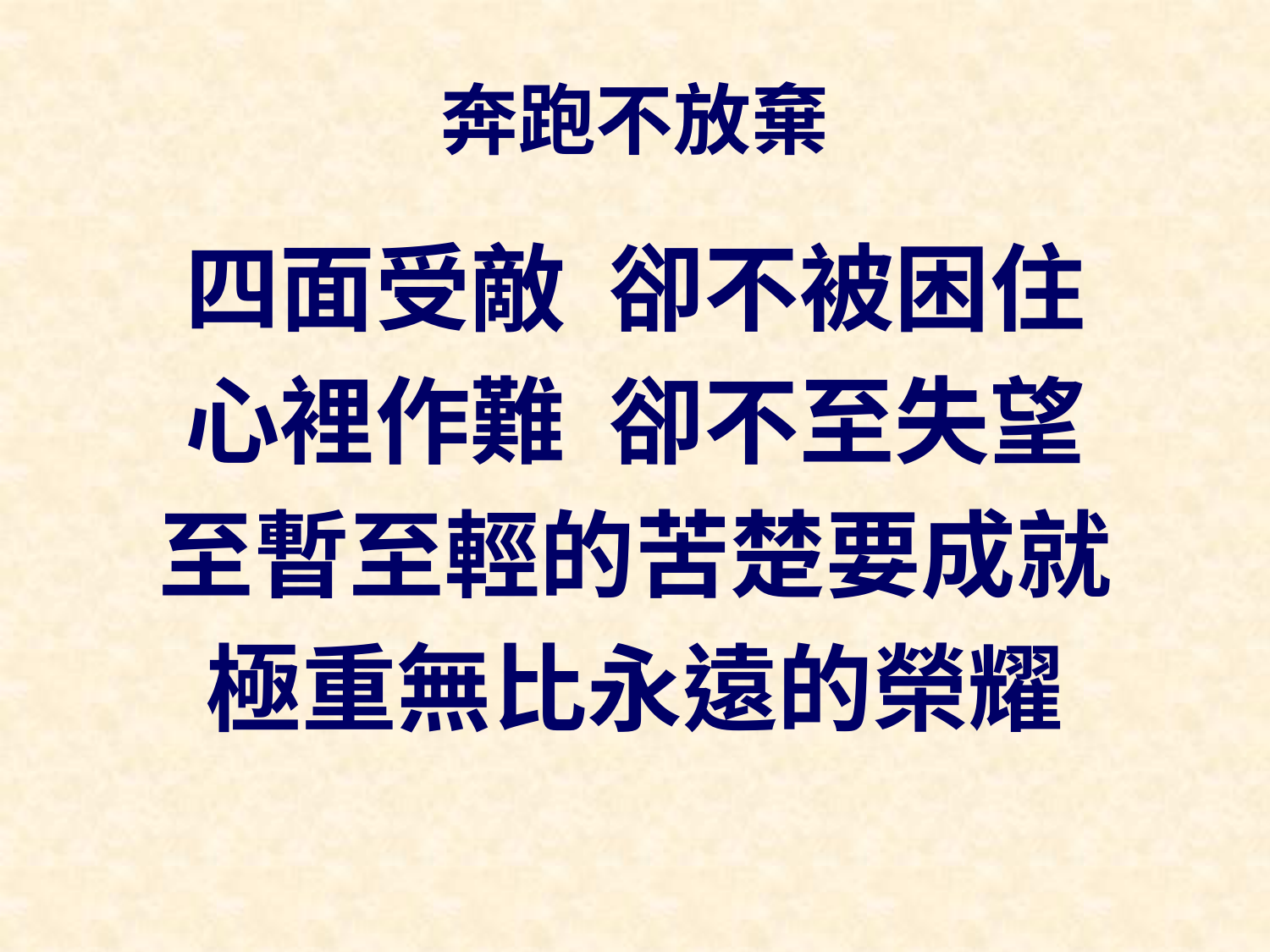

# 奔跑不放棄
四面受敵  卻不被困住
心裡作難  卻不至失望
至暫至輕的苦楚要成就
極重無比永遠的榮耀